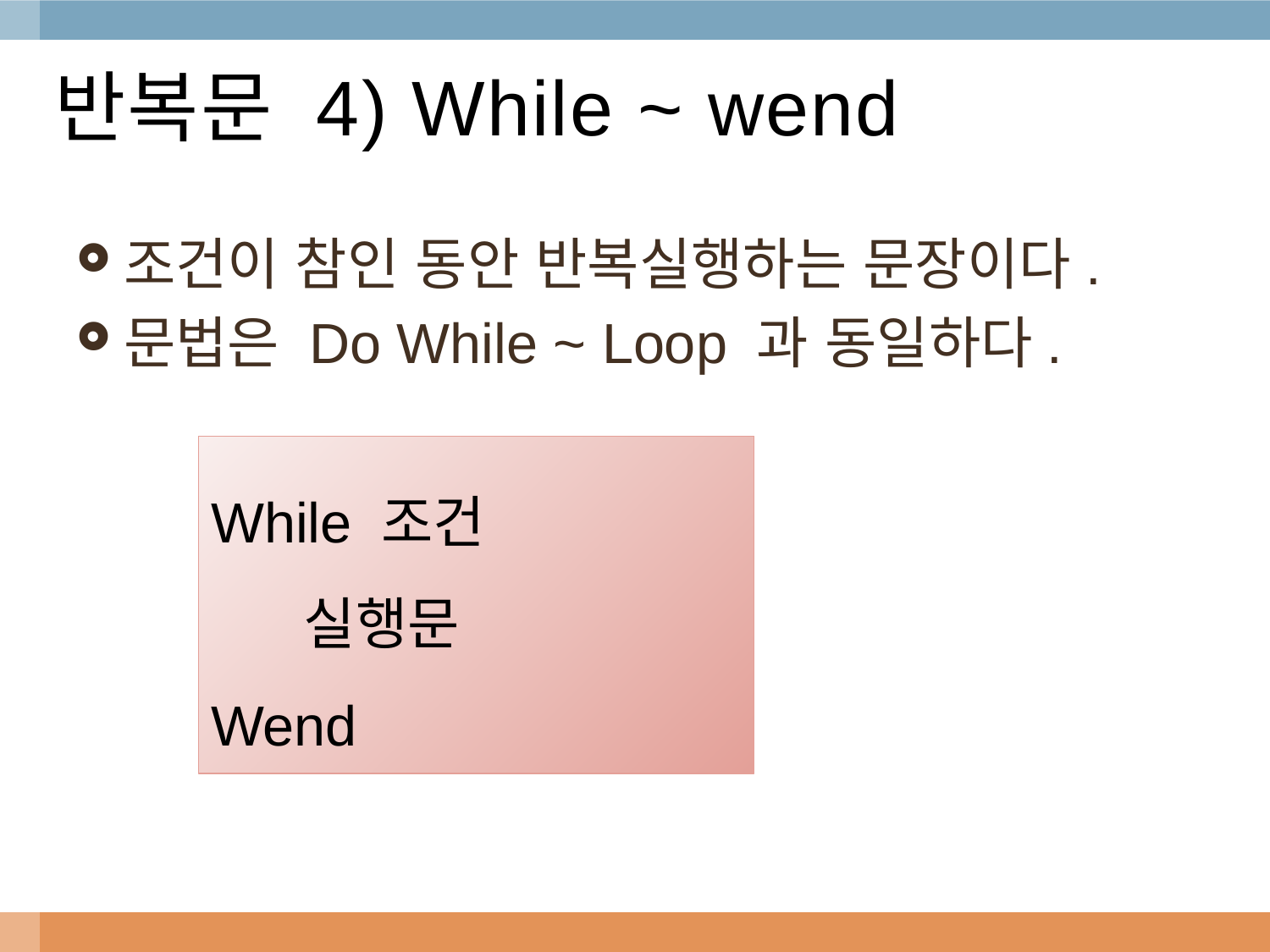

# 반복문 4) While ~ wend
조건이 참인 동안 반복실행하는 문장이다.
문법은 Do While ~ Loop 과 동일하다.

While 조건
     실행문
Wend